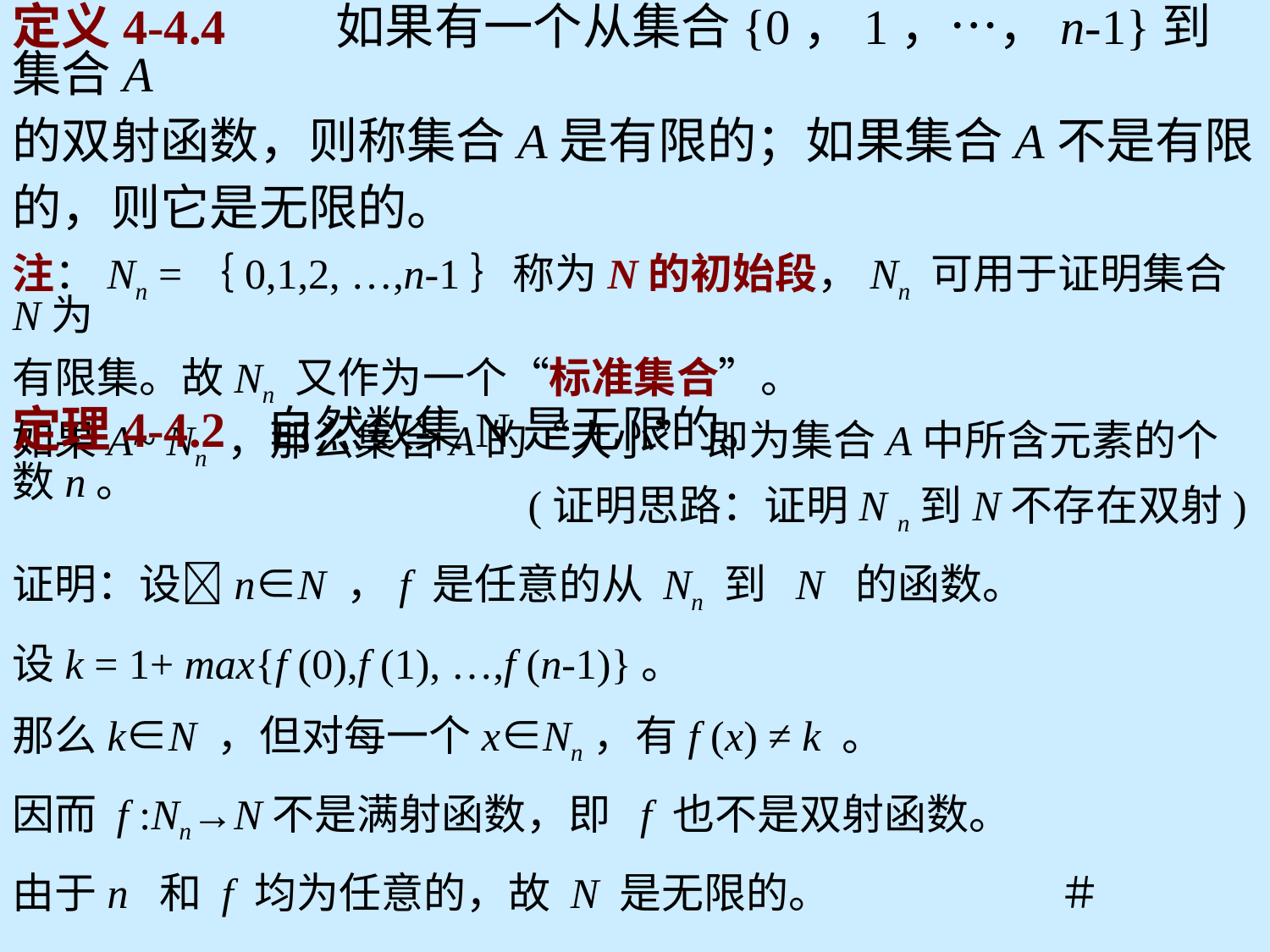

定义4-4.4        如果有一个从集合{0，1，…，n-1}到集合A
的双射函数，则称集合A是有限的；如果集合A不是有限
的，则它是无限的。
注：Nn =｛0,1,2, …,n-1｝称为N的初始段，Nn 可用于证明集合N为
有限集。故Nn 又作为一个“标准集合”。
如果A~ Nn ，那么集合A的“大小” 即为集合A中所含元素的个数n。
定理4-4.2	自然数集N是无限的。
                                                          (证明思路：证明N n到N不存在双射)
证明：设∀n∈N ，f 是任意的从 Nn 到  N  的函数。
设k = 1+ max{f (0),f (1), …,f (n-1)}。
那么k∈N ，但对每一个x∈Nn，有f (x) ≠ k 。
因而 f :Nn→N不是满射函数，即  f 也不是双射函数。
由于n  和 f 均为任意的，故 N 是无限的。                        ＃